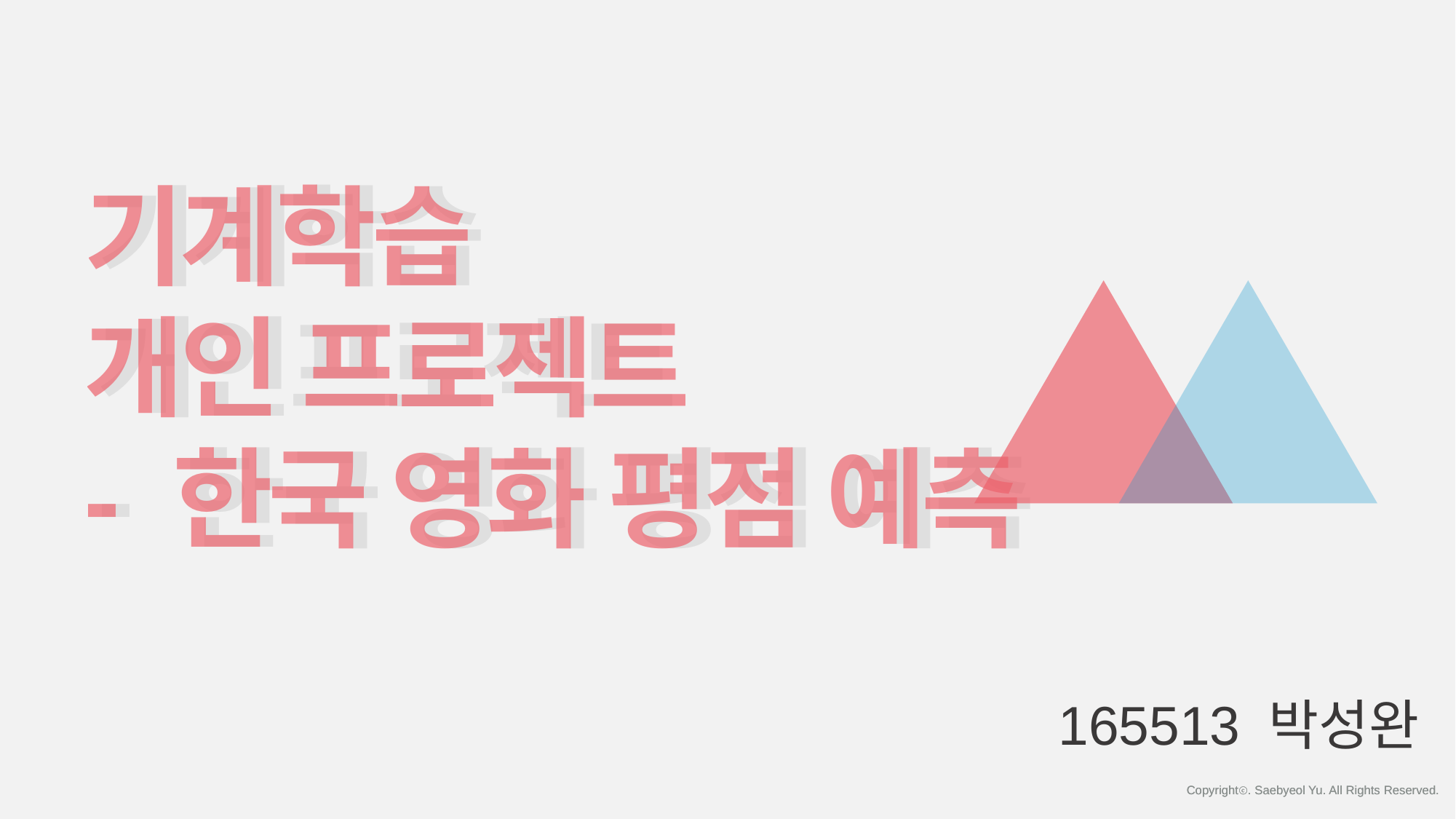

기계학습
개인 프로젝트
- 한국 영화 평점 예측
기계학습
개인프로젝트
- 한국 영화 평점 예측

165513 박성완
Copyrightⓒ. Saebyeol Yu. All Rights Reserved.